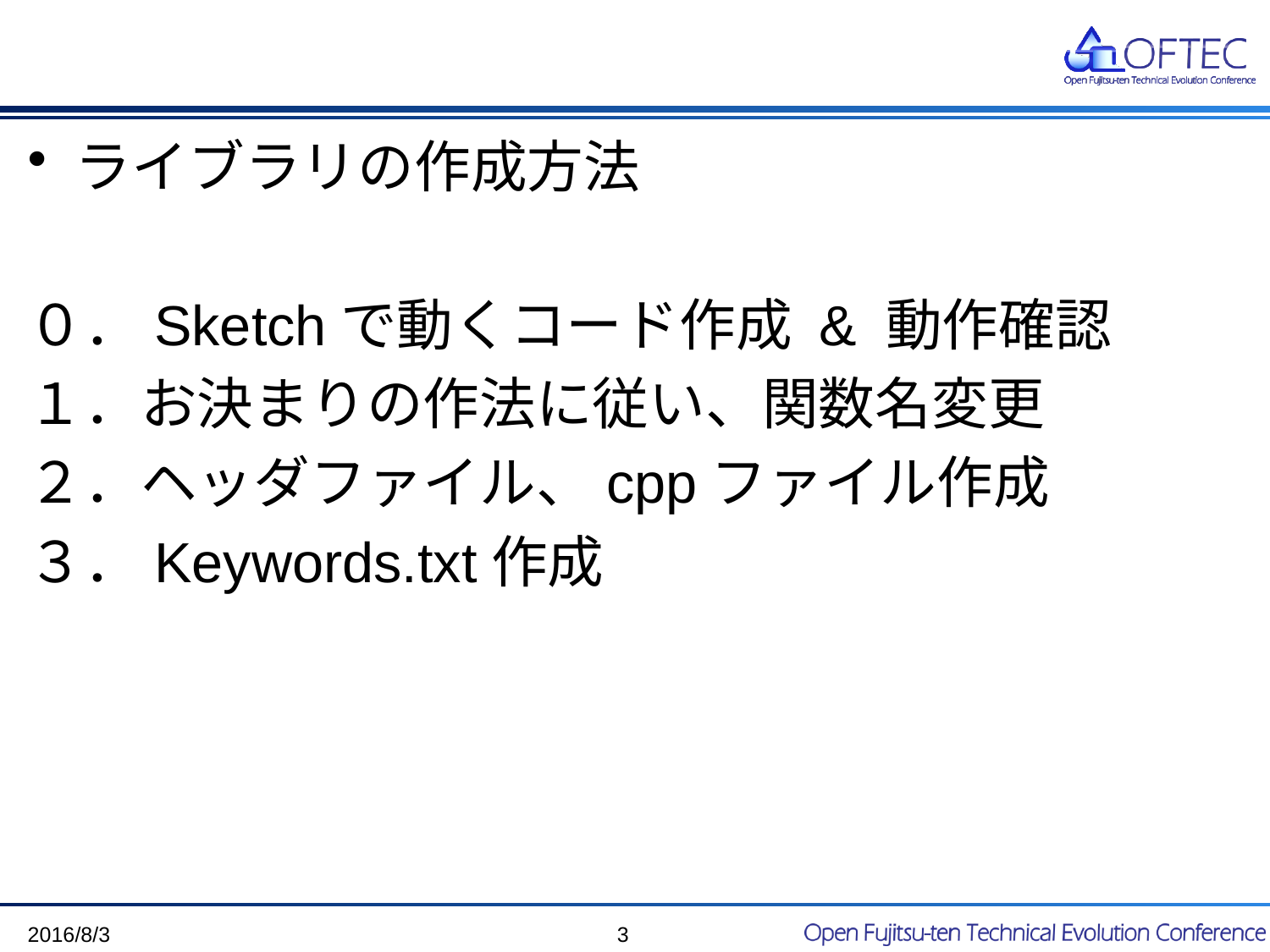

#
ライブラリの作成方法

０．Sketchで動くコード作成 & 動作確認
１．お決まりの作法に従い、関数名変更
２．ヘッダファイル、cppファイル作成
３．Keywords.txt作成

2016/8/3
3